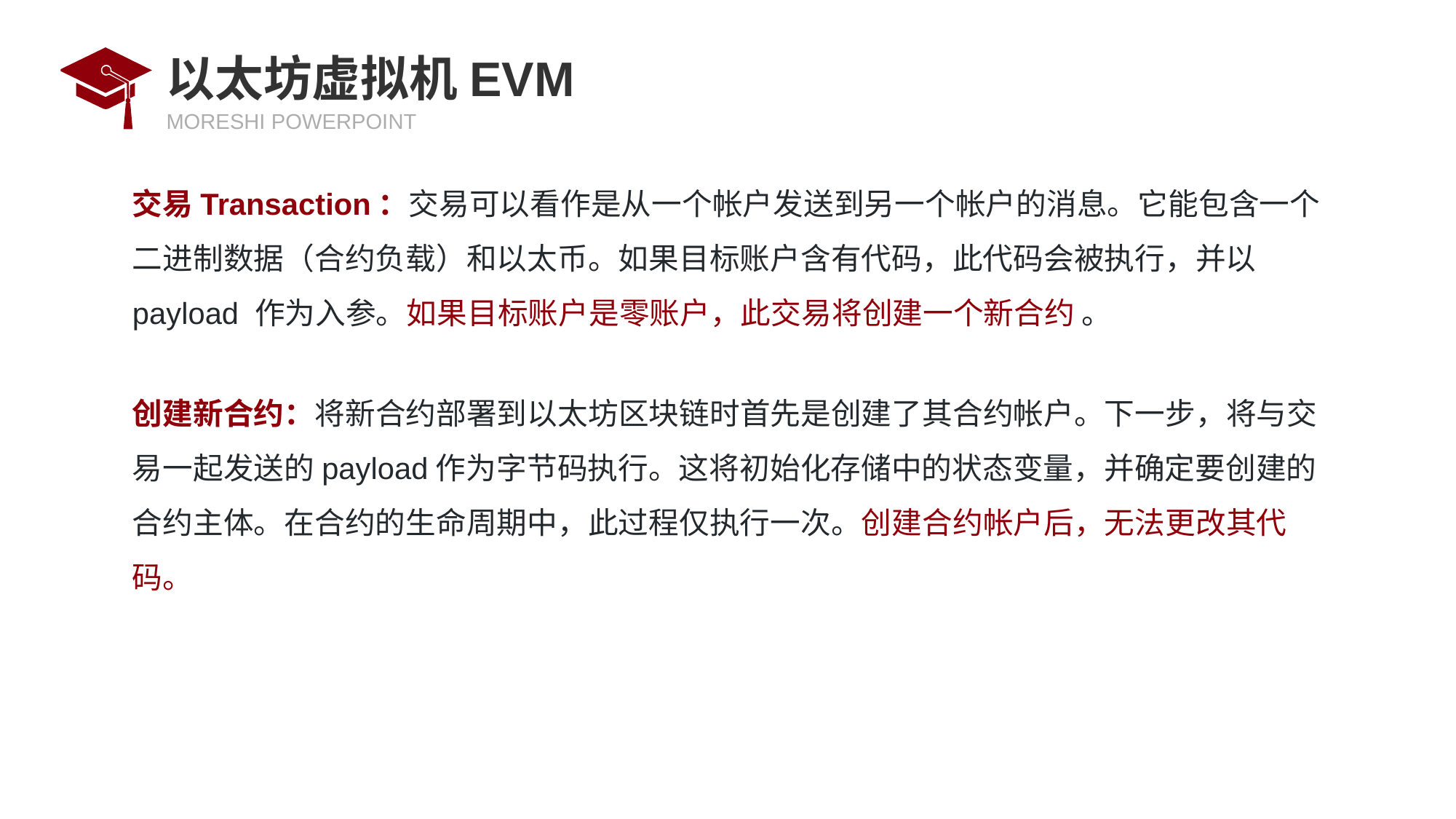

# 以太坊虚拟机EVM
交易Transaction：交易可以看作是从一个帐户发送到另一个帐户的消息。它能包含一个二进制数据（合约负载）和以太币。如果目标账户含有代码，此代码会被执行，并以 payload 作为入参。如果目标账户是零账户，此交易将创建一个新合约 。
创建新合约：将新合约部署到以太坊区块链时首先是创建了其合约帐户。下一步，将与交易一起发送的payload作为字节码执行。这将初始化存储中的状态变量，并确定要创建的合约主体。在合约的生命周期中，此过程仅执行一次。创建合约帐户后，无法更改其代码。